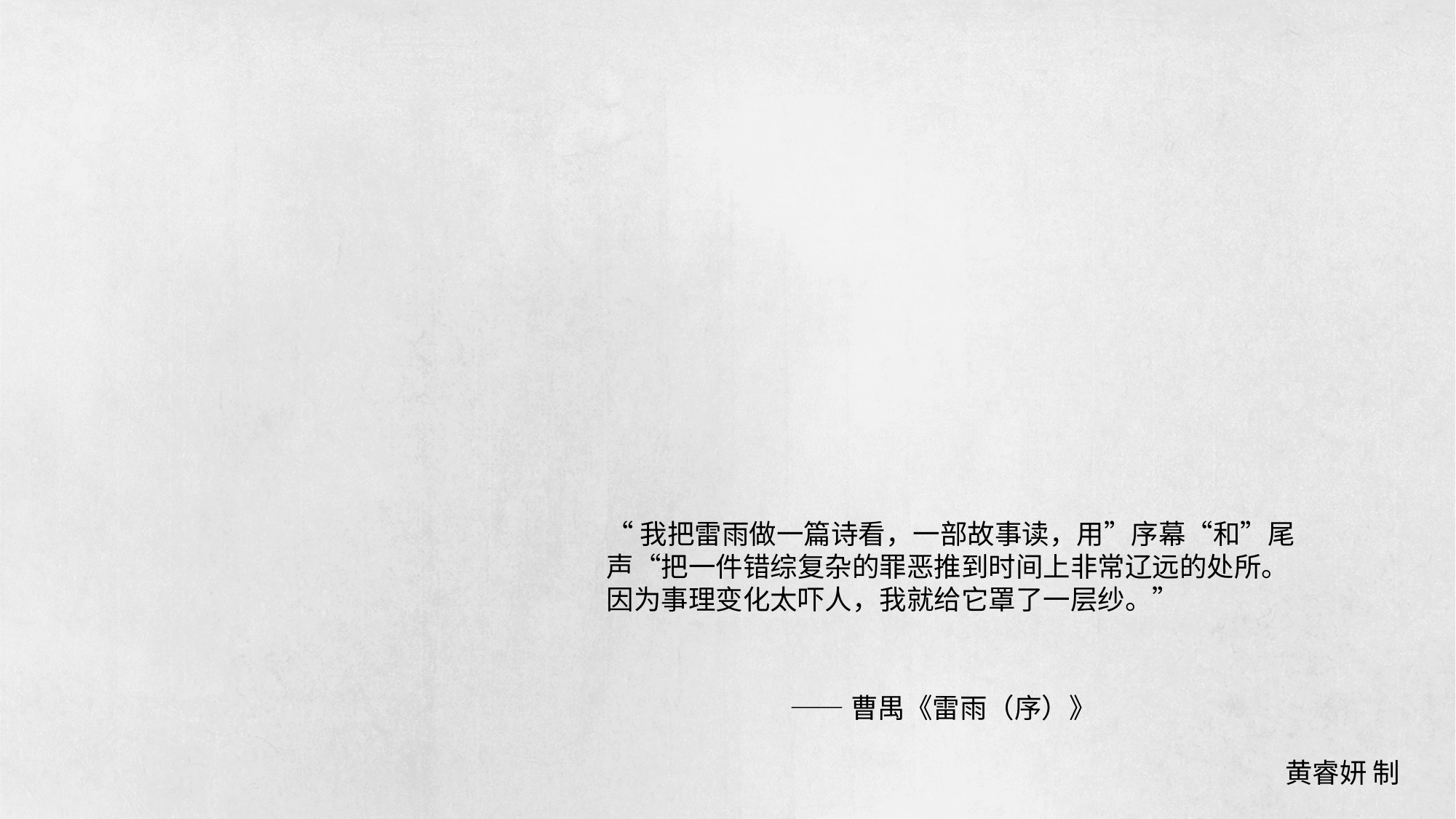

“我把雷雨做一篇诗看，一部故事读，用”序幕“和”尾声“把一件错综复杂的罪恶推到时间上非常辽远的处所。因为事理变化太吓人，我就给它罩了一层纱。”
——曹禺《雷雨（序）》
黄睿妍 制